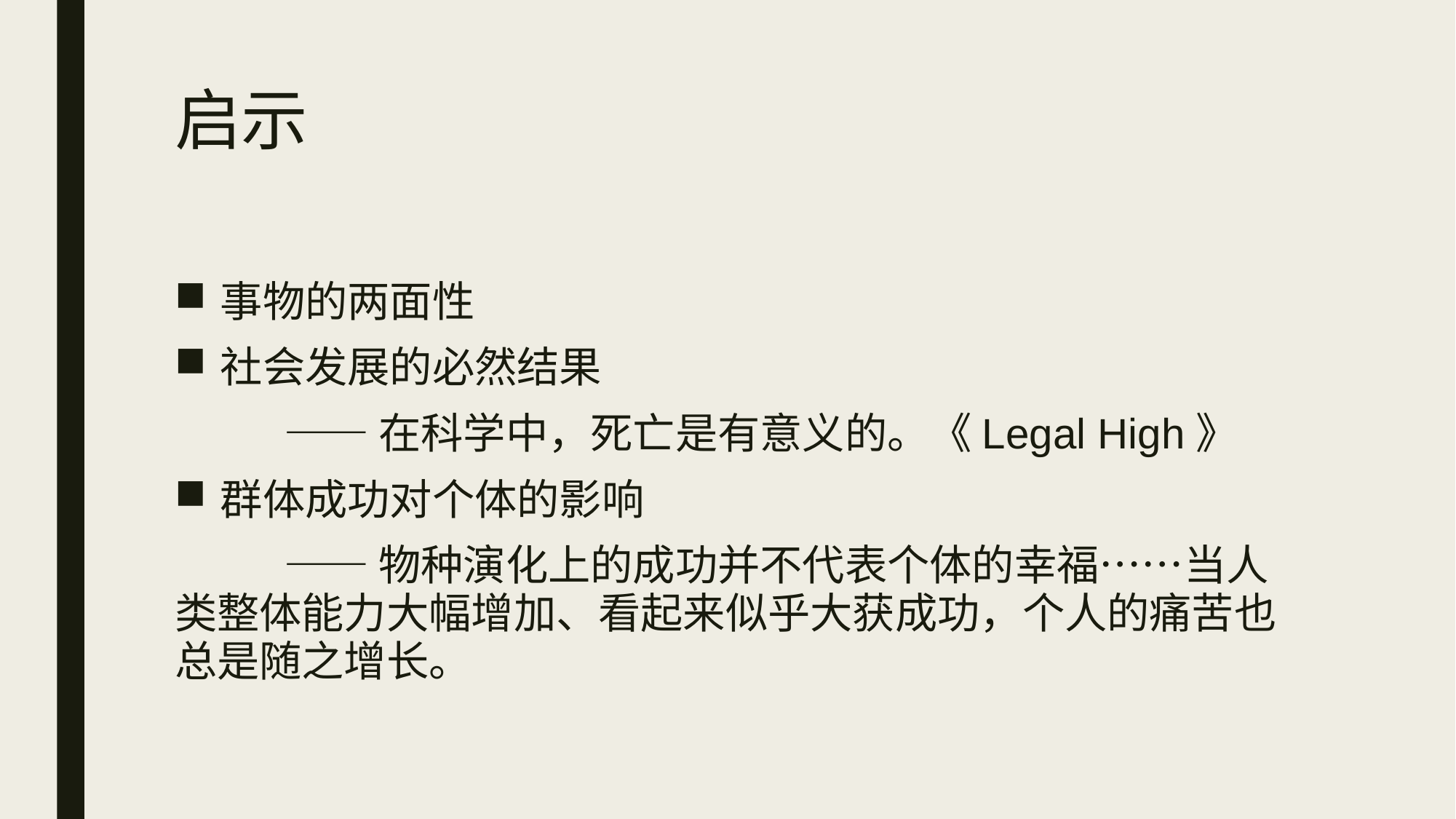

# 启示
事物的两面性
社会发展的必然结果
	——在科学中，死亡是有意义的。《Legal High》
群体成功对个体的影响
	——物种演化上的成功并不代表个体的幸福……当人类整体能力大幅增加、看起来似乎大获成功，个人的痛苦也总是随之增长。